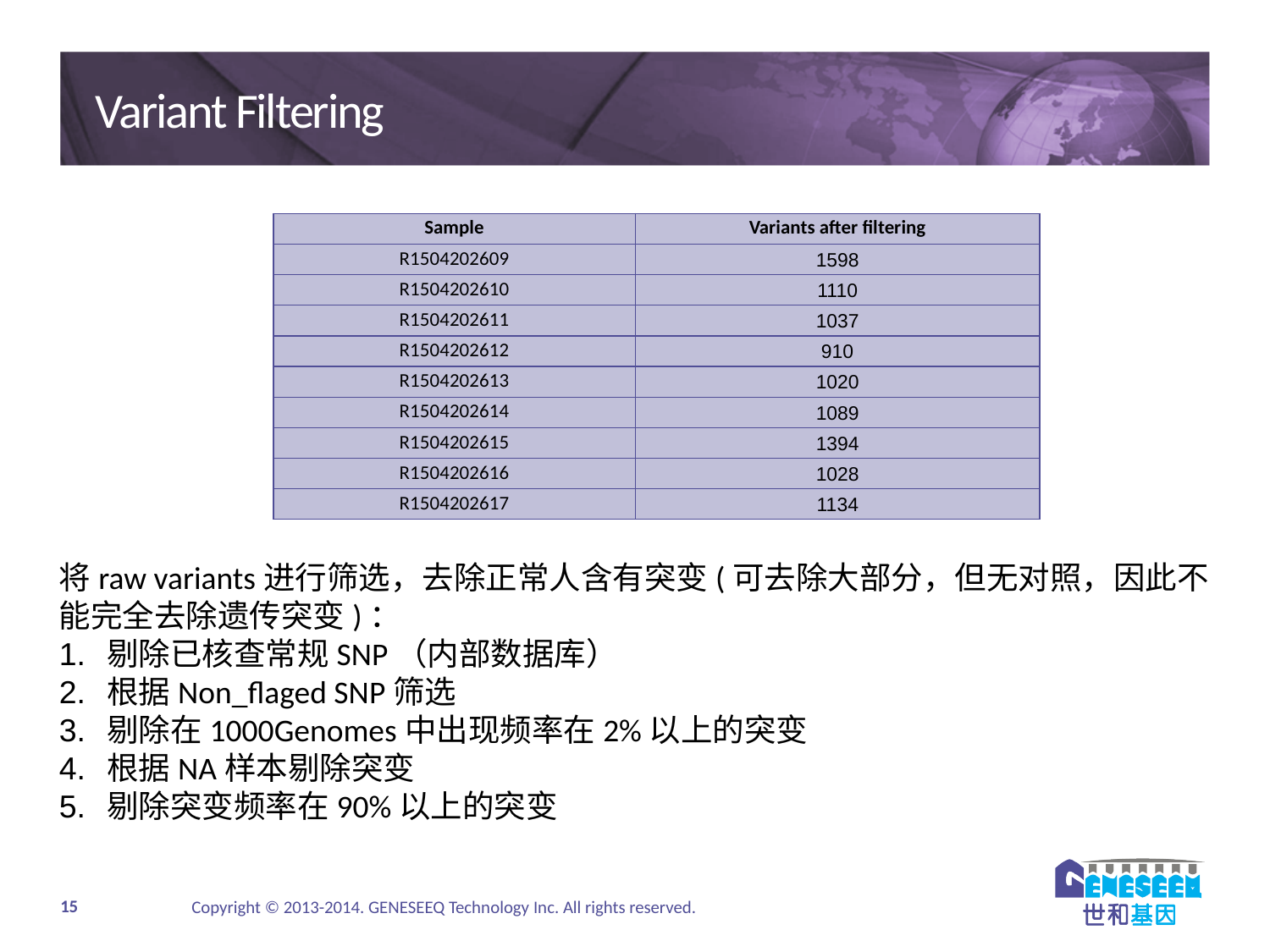

# Variant Filtering
| Sample | Variants after filtering |
| --- | --- |
| R1504202609 | 1598 |
| R1504202610 | 1110 |
| R1504202611 | 1037 |
| R1504202612 | 910 |
| R1504202613 | 1020 |
| R1504202614 | 1089 |
| R1504202615 | 1394 |
| R1504202616 | 1028 |
| R1504202617 | 1134 |
将raw variants进行筛选，去除正常人含有突变(可去除大部分，但无对照，因此不能完全去除遗传突变)：
剔除已核查常规SNP（内部数据库）
根据Non_flaged SNP筛选
剔除在1000Genomes中出现频率在2%以上的突变
根据NA样本剔除突变
剔除突变频率在90%以上的突变
Copyright © 2013-2014. GENESEEQ Technology Inc. All rights reserved.
15